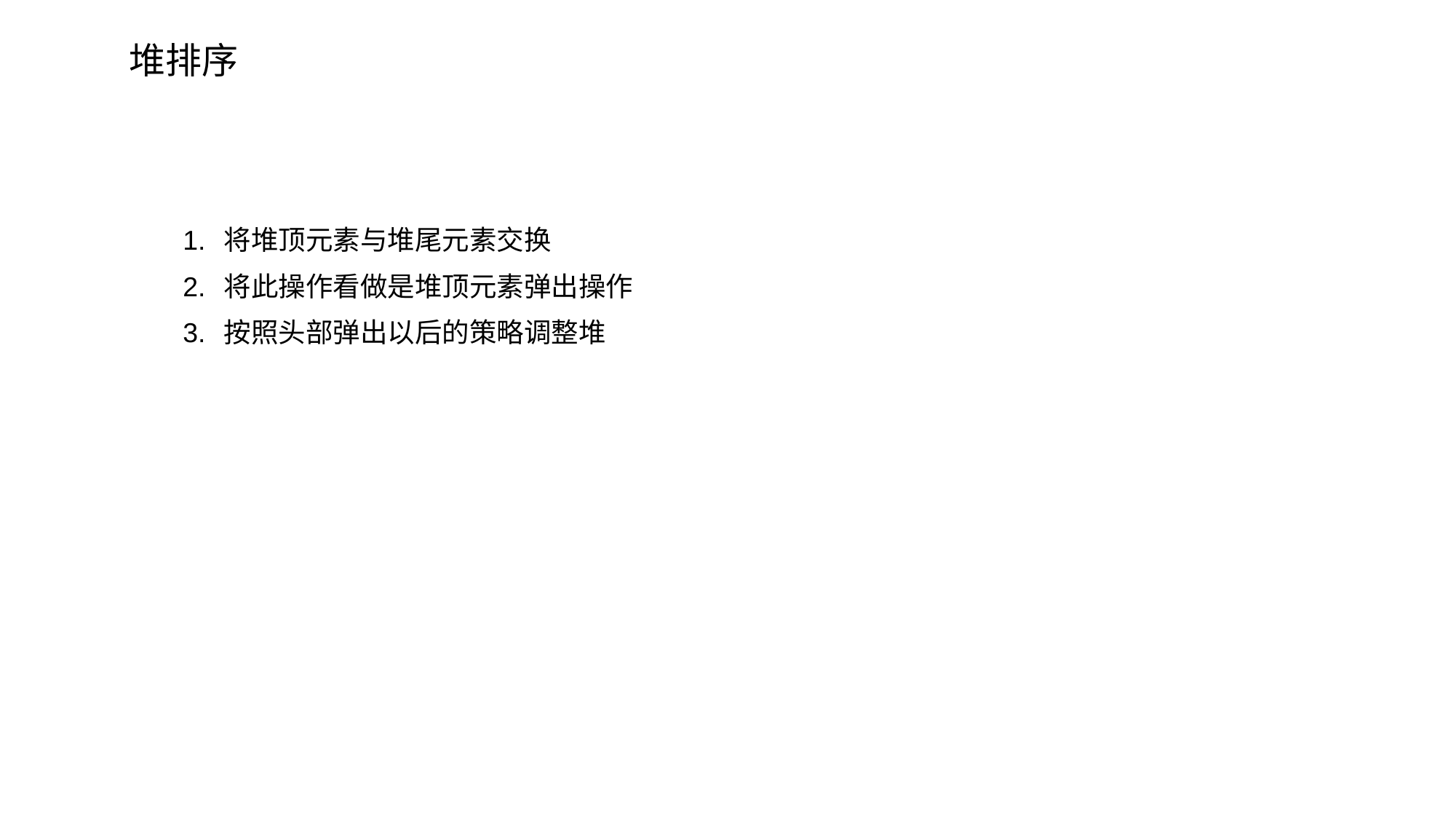

堆排序
将堆顶元素与堆尾元素交换
将此操作看做是堆顶元素弹出操作
按照头部弹出以后的策略调整堆